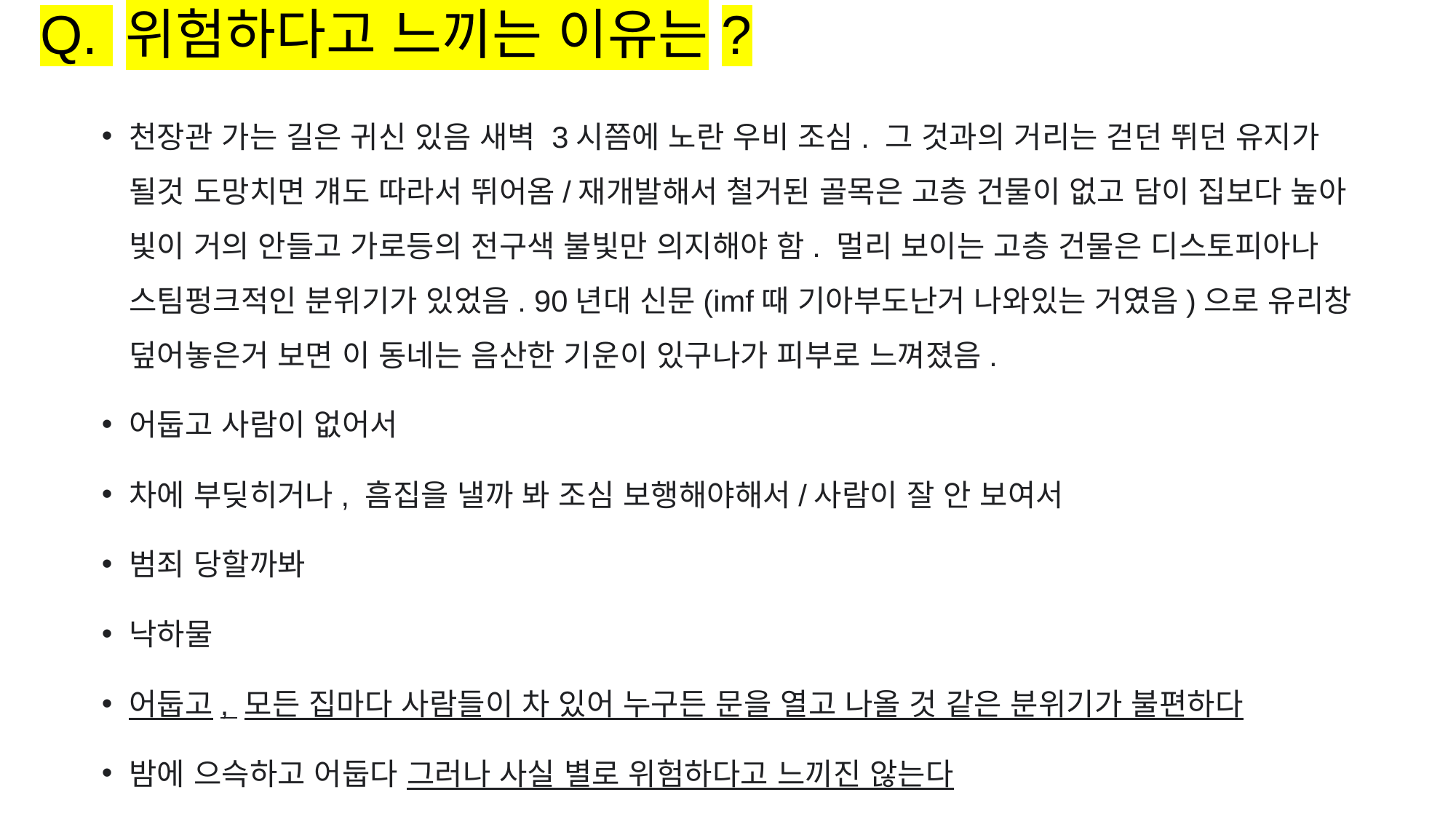

# Q. 위험하다고 느끼는 이유는?
천장관 가는 길은 귀신 있음 새벽 3시쯤에 노란 우비 조심. 그 것과의 거리는 걷던 뛰던 유지가 될것 도망치면 걔도 따라서 뛰어옴/재개발해서 철거된 골목은 고층 건물이 없고 담이 집보다 높아 빛이 거의 안들고 가로등의 전구색 불빛만 의지해야 함. 멀리 보이는 고층 건물은 디스토피아나 스팀펑크적인 분위기가 있었음. 90년대 신문(imf때 기아부도난거 나와있는 거였음)으로 유리창 덮어놓은거 보면 이 동네는 음산한 기운이 있구나가 피부로 느껴졌음.
어둡고 사람이 없어서
차에 부딪히거나, 흠집을 낼까 봐 조심 보행해야해서/사람이 잘 안 보여서
범죄 당할까봐
낙하물
어둡고, 모든 집마다 사람들이 차 있어 누구든 문을 열고 나올 것 같은 분위기가 불편하다
밤에 으슥하고 어둡다 그러나 사실 별로 위험하다고 느끼진 않는다